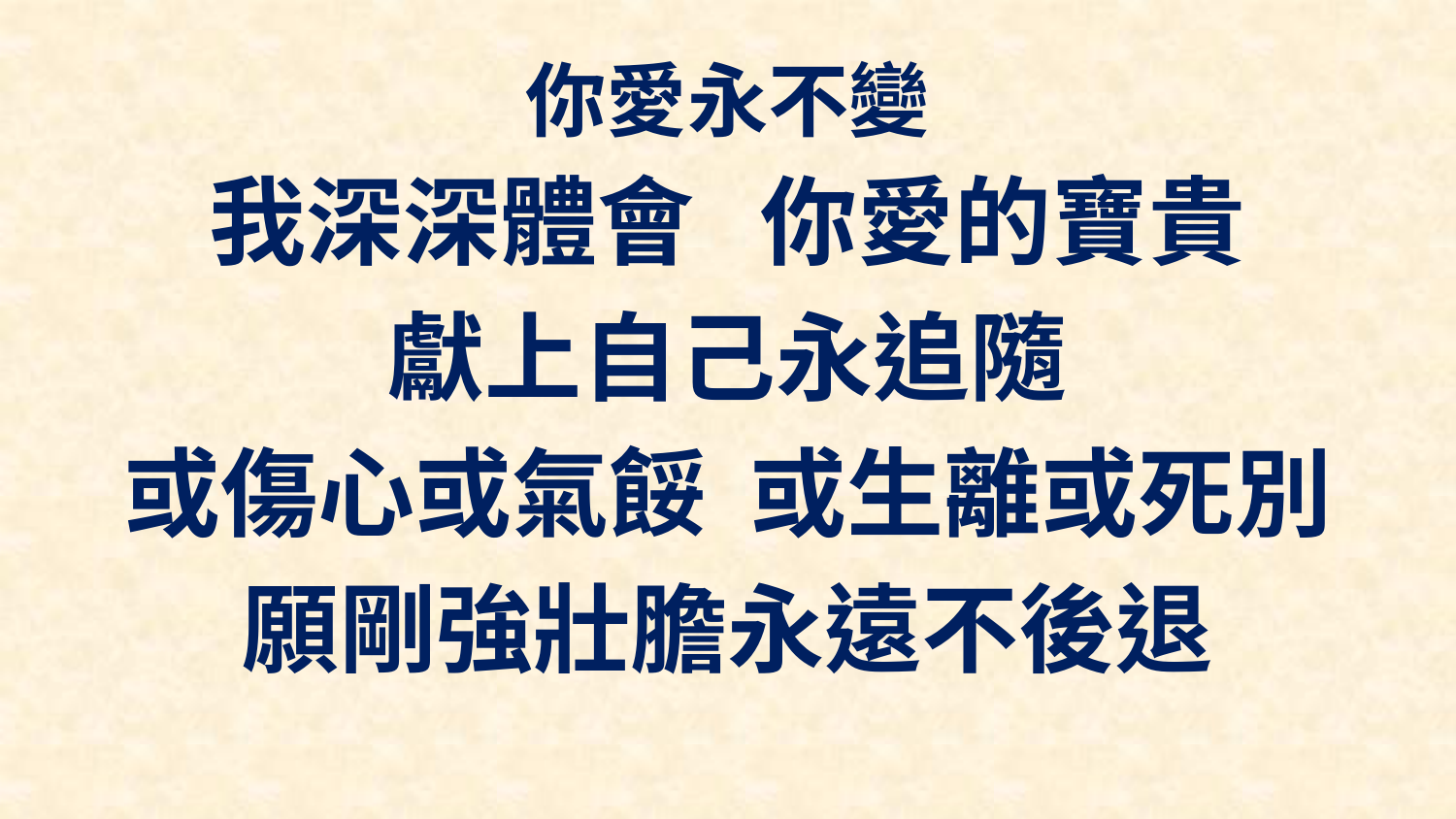

# 你愛永不變
我深深體會   你愛的寶貴
獻上自己永追隨
或傷心或氣餒  或生離或死別
願剛強壯膽永遠不後退